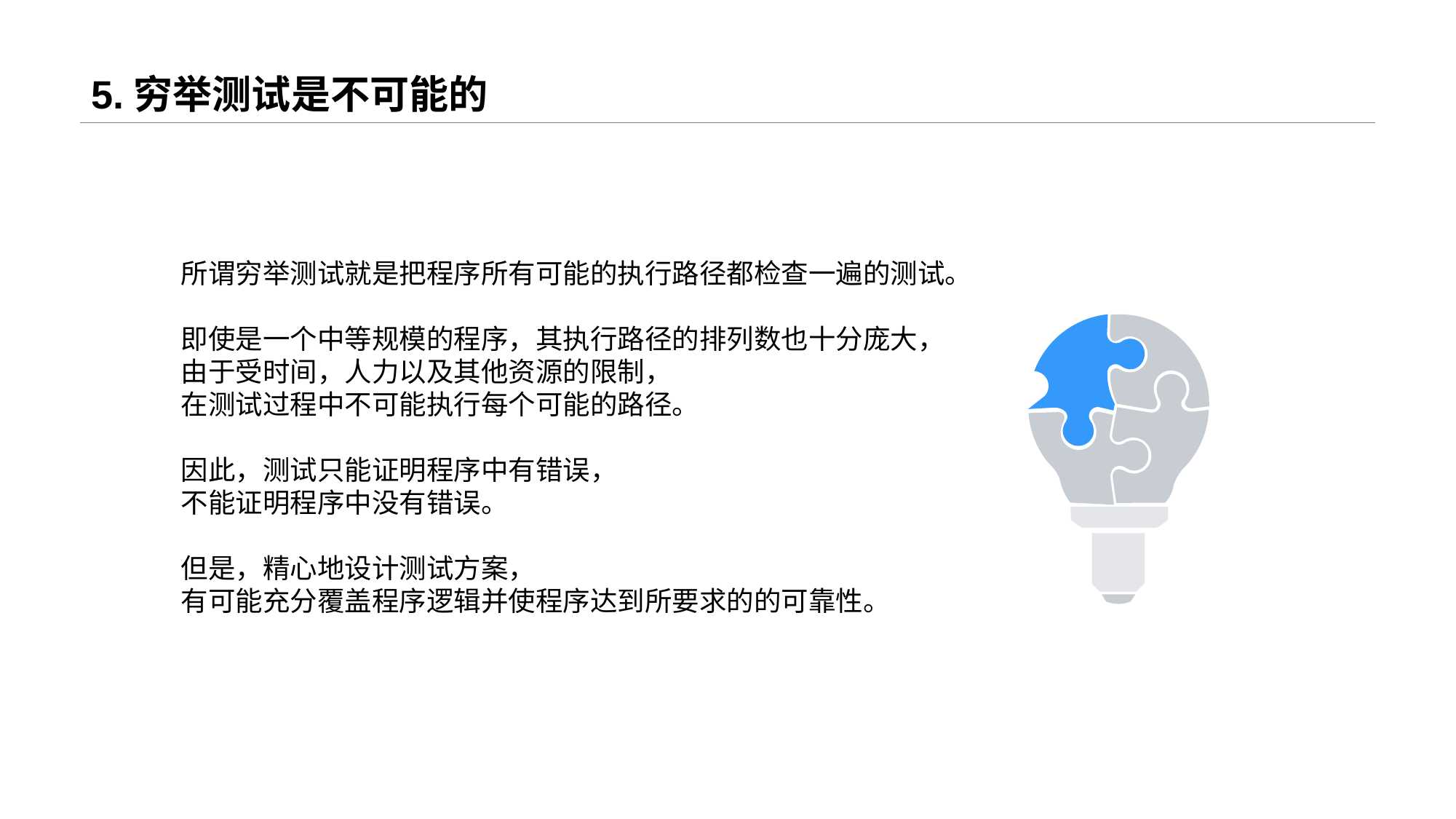

# 5.穷举测试是不可能的
所谓穷举测试就是把程序所有可能的执行路径都检查一遍的测试。

即使是一个中等规模的程序，其执行路径的排列数也十分庞大，
由于受时间，人力以及其他资源的限制，
在测试过程中不可能执行每个可能的路径。

因此，测试只能证明程序中有错误，
不能证明程序中没有错误。

但是，精心地设计测试方案，
有可能充分覆盖程序逻辑并使程序达到所要求的的可靠性。